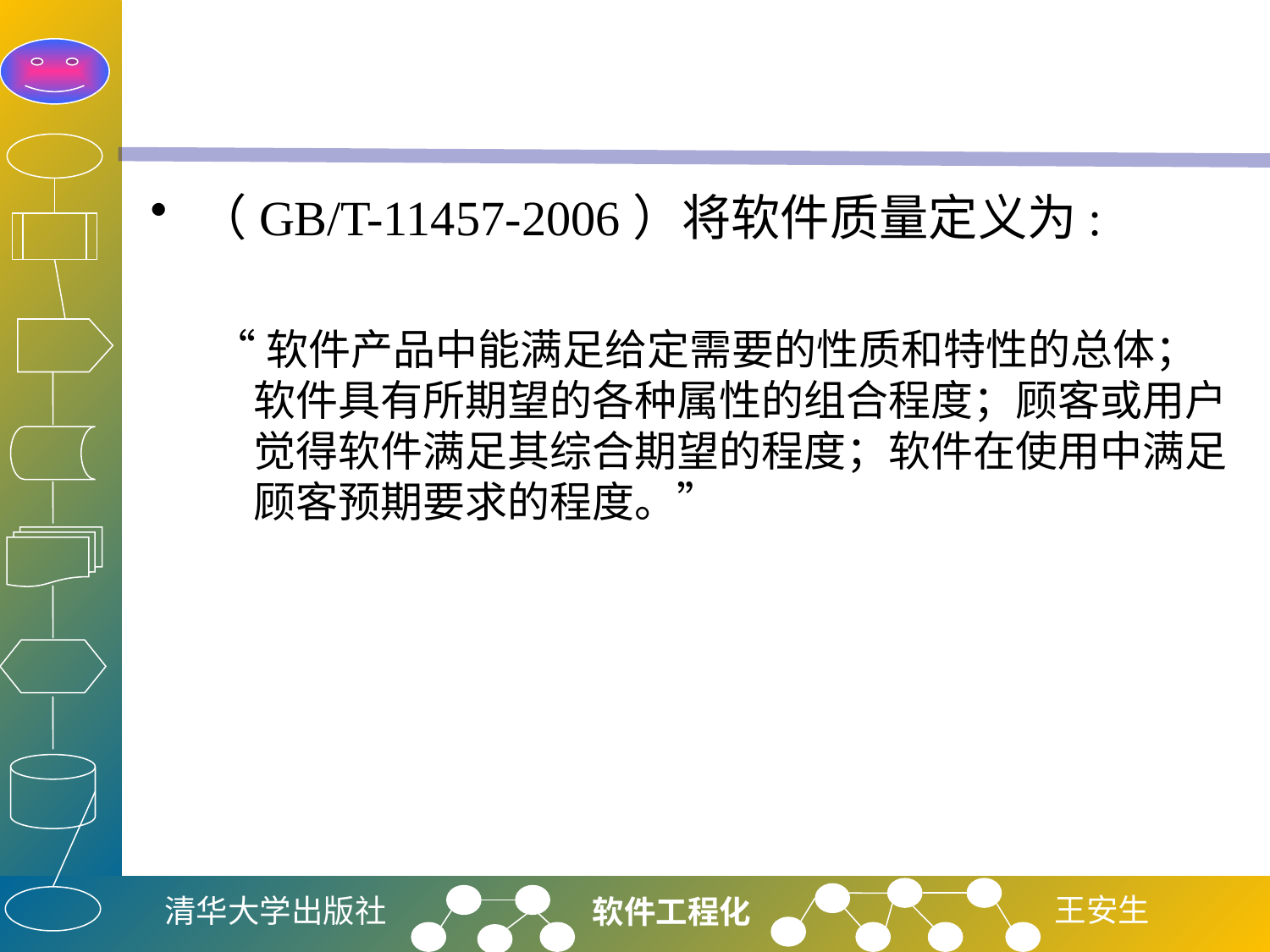

#
（GB/T-11457-2006）将软件质量定义为:

“软件产品中能满足给定需要的性质和特性的总体；软件具有所期望的各种属性的组合程度；顾客或用户觉得软件满足其综合期望的程度；软件在使用中满足顾客预期要求的程度。”